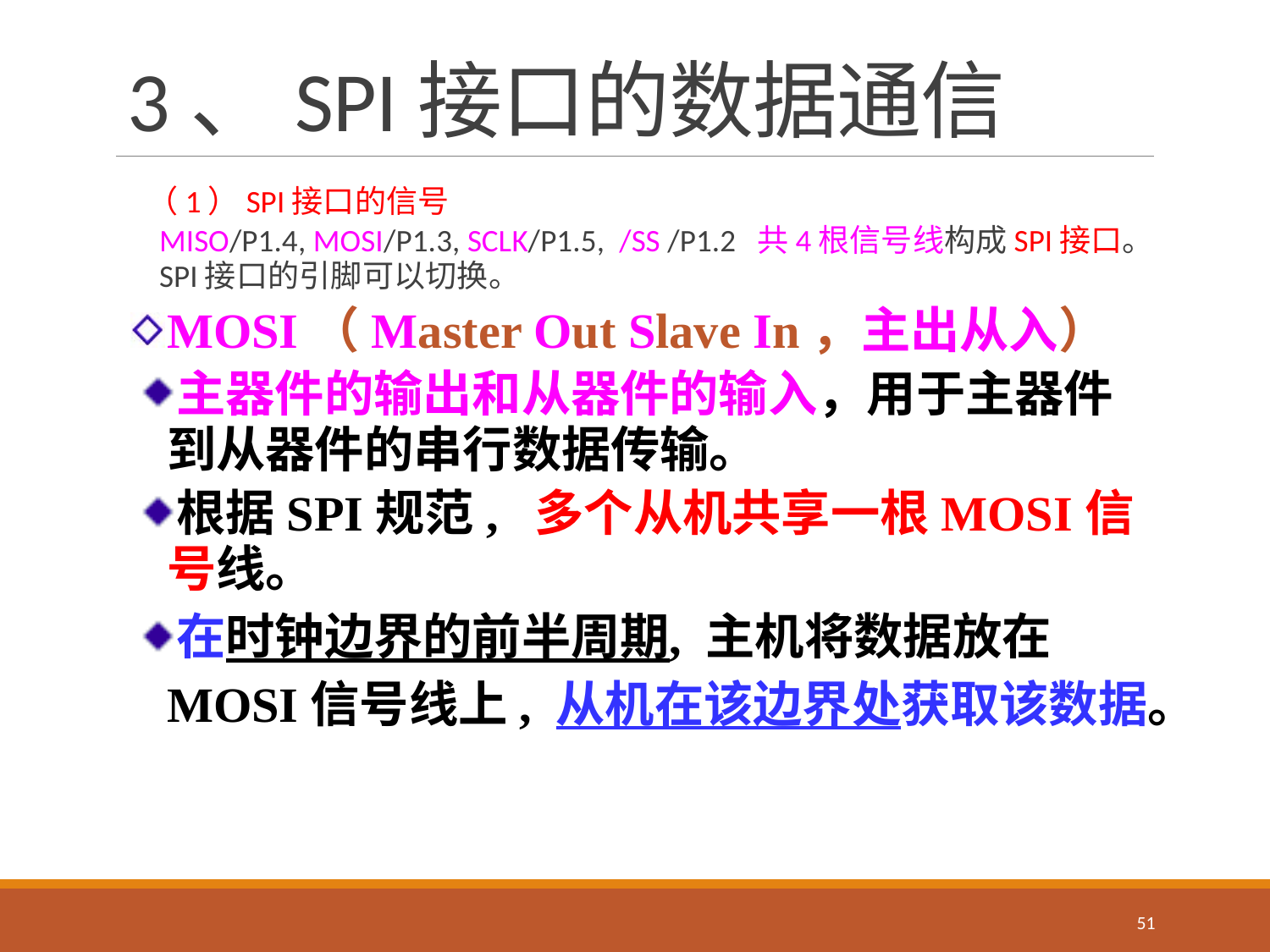

# 3、SPI接口的数据通信
（1）SPI接口的信号
	MISO/P1.4, MOSI/P1.3, SCLK/P1.5,  /SS /P1.2  共4根信号线构成SPI接口。SPI接口的引脚可以切换。
MOSI（Master Out Slave In，主出从入）
主器件的输出和从器件的输入，用于主器件到从器件的串行数据传输。
根据SPI规范,  多个从机共享一根MOSI信号线。
在时钟边界的前半周期, 主机将数据放在MOSI信号线上, 从机在该边界处获取该数据。
51